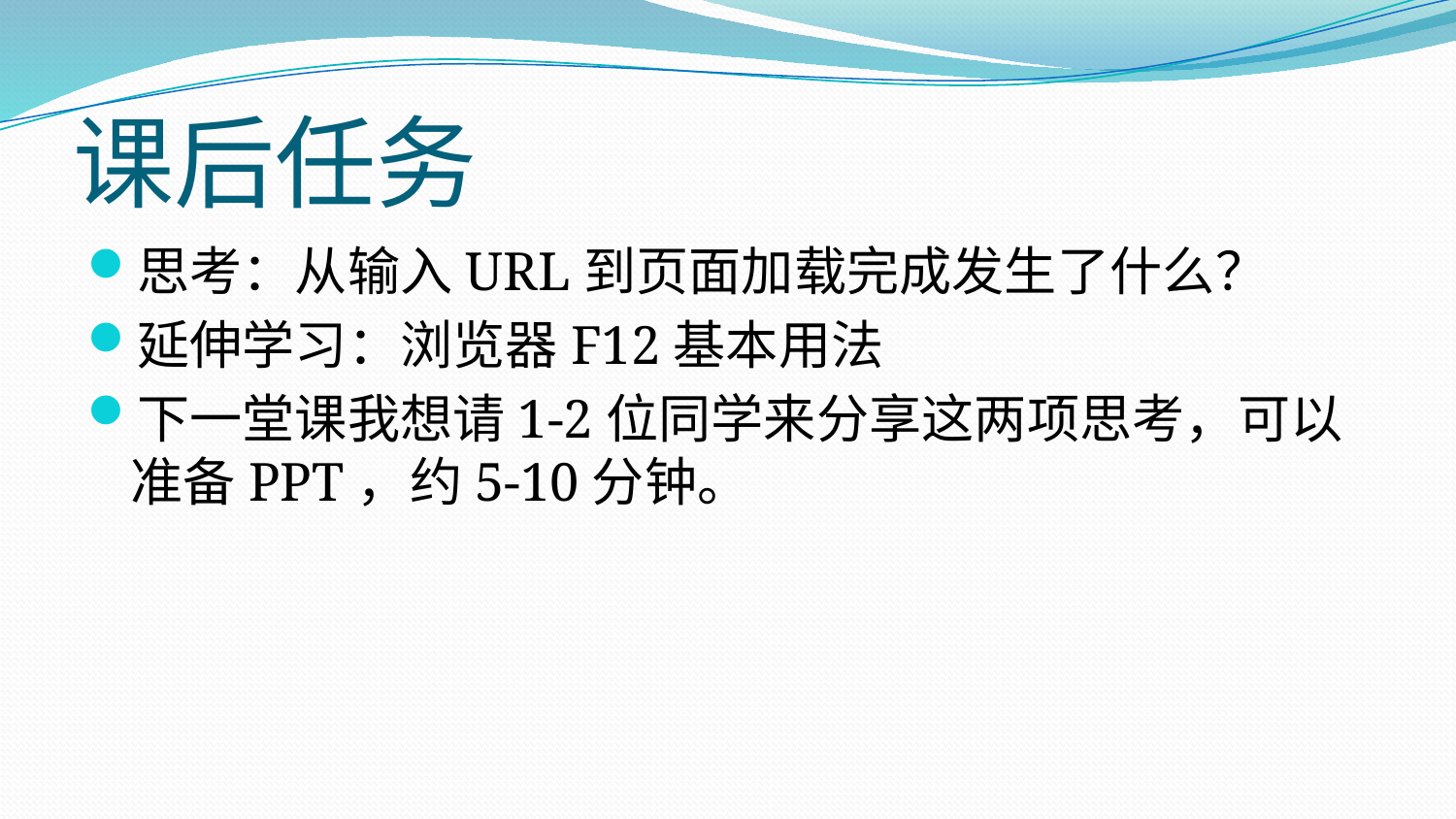

# 课后任务
思考：从输入URL到页面加载完成发生了什么？
延伸学习：浏览器F12基本用法
下一堂课我想请1-2位同学来分享这两项思考，可以准备PPT，约5-10分钟。